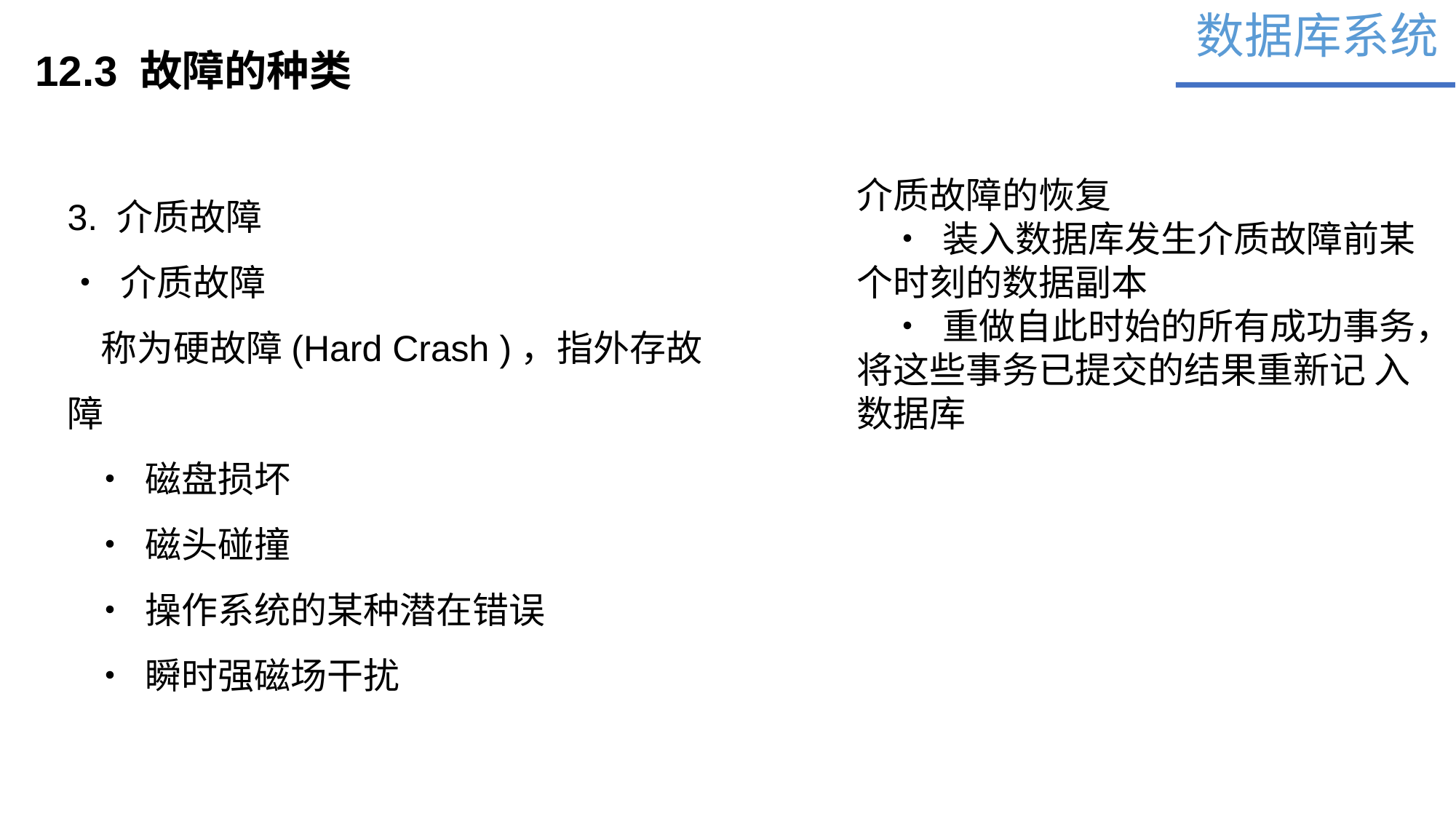

数据库系统
12.3 故障的种类

3. 介质故障
• 介质故障
   称为硬故障(Hard Crash )，指外存故障
   • 磁盘损坏
   • 磁头碰撞
   • 操作系统的某种潜在错误
   • 瞬时强磁场干扰
介质故障的恢复
    • 装入数据库发生介质故障前某个时刻的数据副本
    • 重做自此时始的所有成功事务，将这些事务已提交的结果重新记 入数据库